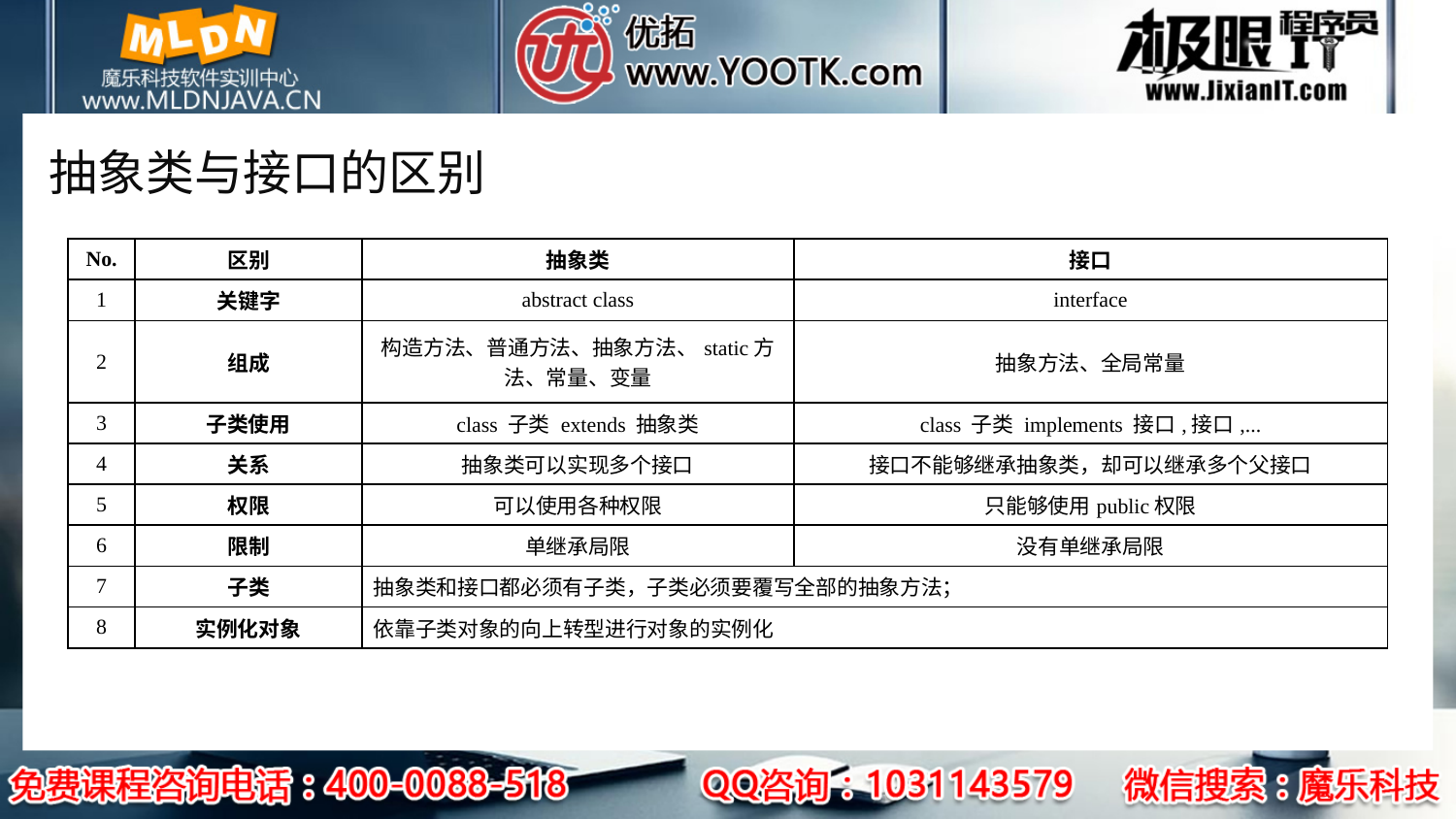

# 抽象类与接口的区别
| No. | 区别 | 抽象类 | 接口 |
| --- | --- | --- | --- |
| 1 | 关键字 | abstract class | interface |
| 2 | 组成 | 构造方法、普通方法、抽象方法、static方法、常量、变量 | 抽象方法、全局常量 |
| 3 | 子类使用 | class 子类 extends 抽象类 | class 子类 implements 接口,接口,... |
| 4 | 关系 | 抽象类可以实现多个接口 | 接口不能够继承抽象类，却可以继承多个父接口 |
| 5 | 权限 | 可以使用各种权限 | 只能够使用public权限 |
| 6 | 限制 | 单继承局限 | 没有单继承局限 |
| 7 | 子类 | 抽象类和接口都必须有子类，子类必须要覆写全部的抽象方法； |  |
| 8 | 实例化对象 | 依靠子类对象的向上转型进行对象的实例化 |  |